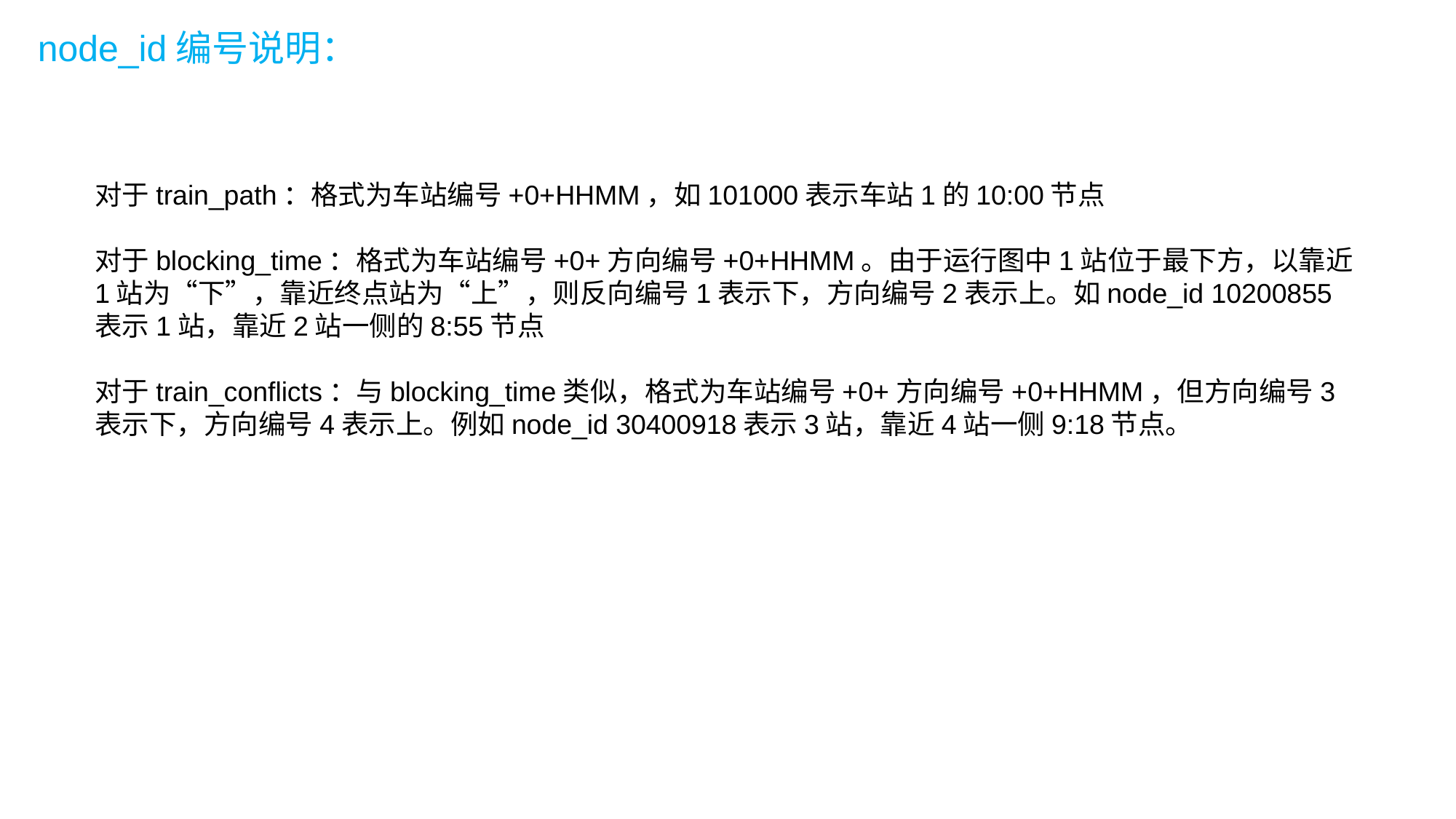

node_id编号说明：
对于train_path：格式为车站编号+0+HHMM，如101000表示车站1的10:00节点

对于blocking_time：格式为车站编号+0+方向编号+0+HHMM。由于运行图中1站位于最下方，以靠近1站为“下”，靠近终点站为“上”，则反向编号1表示下，方向编号2表示上。如node_id 10200855 表示1站，靠近2站一侧的8:55节点

对于train_conflicts：与blocking_time类似，格式为车站编号+0+方向编号+0+HHMM，但方向编号3表示下，方向编号4表示上。例如node_id 30400918表示3站，靠近4站一侧9:18节点。